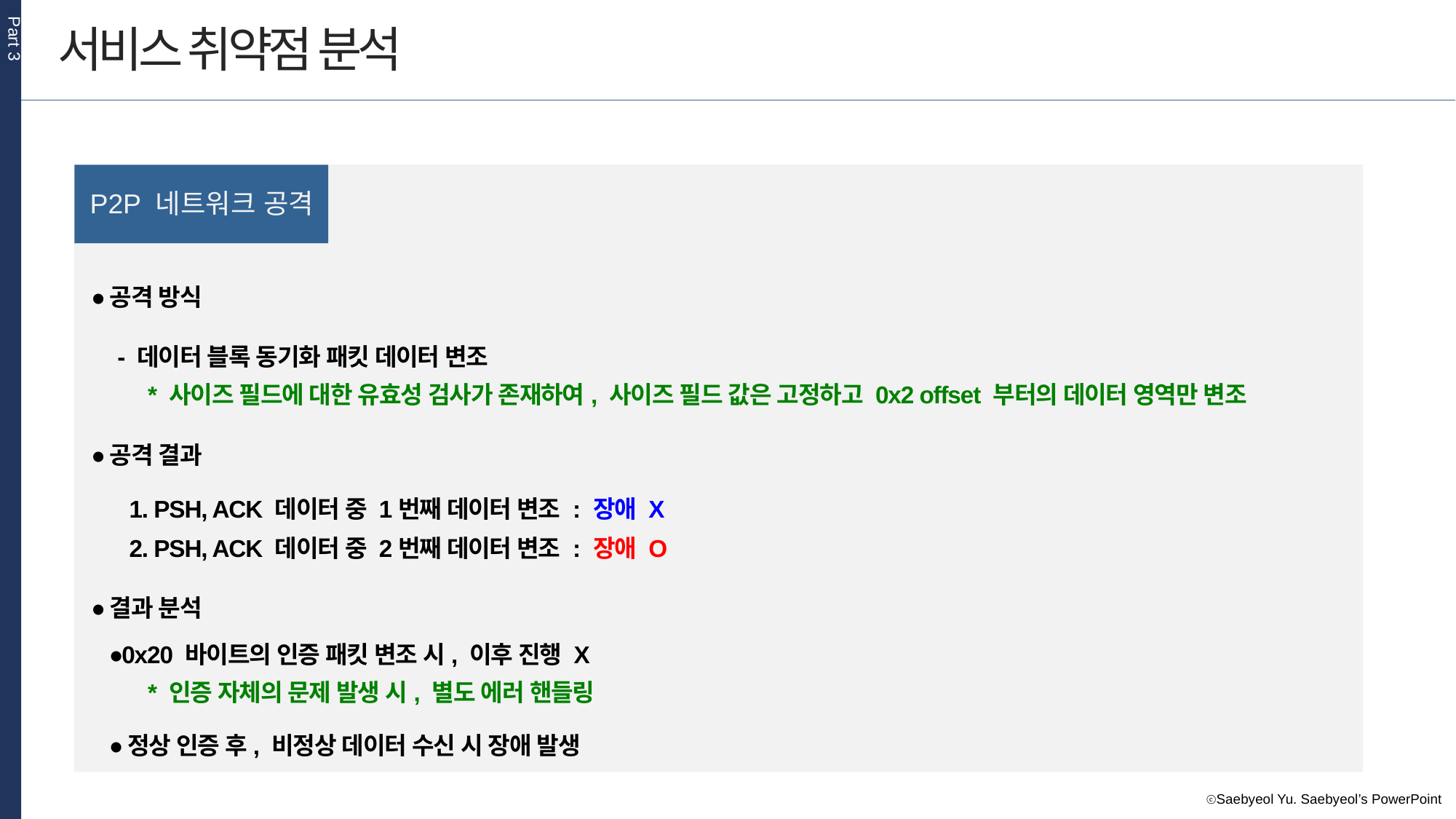

Part 3
서비스 취약점 분석

인증 우회
P2P 네트워크 공격
⦁공격 방식

    - 데이터 블록 동기화 패킷 데이터 변조
         * 사이즈 필드에 대한 유효성 검사가 존재하여, 사이즈 필드 값은 고정하고 0x2 offset 부터의 데이터 영역만 변조

⦁공격 결과
      1. PSH, ACK 데이터 중 1번째 데이터 변조 : 장애 X
      2. PSH, ACK 데이터 중 2번째 데이터 변조 : 장애 O

⦁결과 분석
   ⦁0x20 바이트의 인증 패킷 변조 시, 이후 진행 X
         * 인증 자체의 문제 발생 시, 별도 에러 핸들링
   ⦁정상 인증 후, 비정상 데이터 수신 시 장애 발생